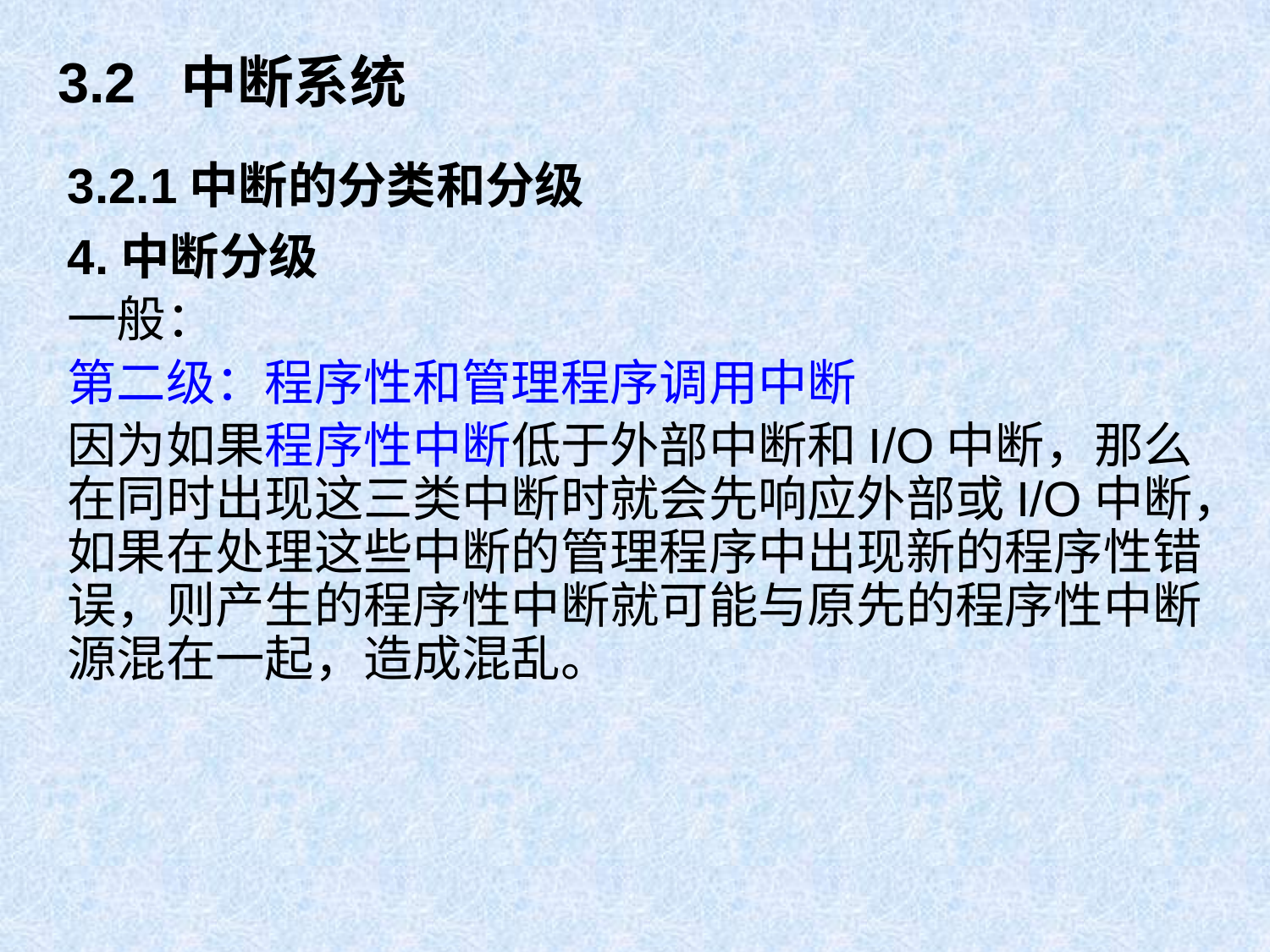

# 3.2  中断系统
3.2.1中断的分类和分级
4.中断分级
一般：
第二级：程序性和管理程序调用中断
因为如果程序性中断低于外部中断和I/O中断，那么在同时出现这三类中断时就会先响应外部或I/O中断，如果在处理这些中断的管理程序中出现新的程序性错误，则产生的程序性中断就可能与原先的程序性中断源混在一起，造成混乱。